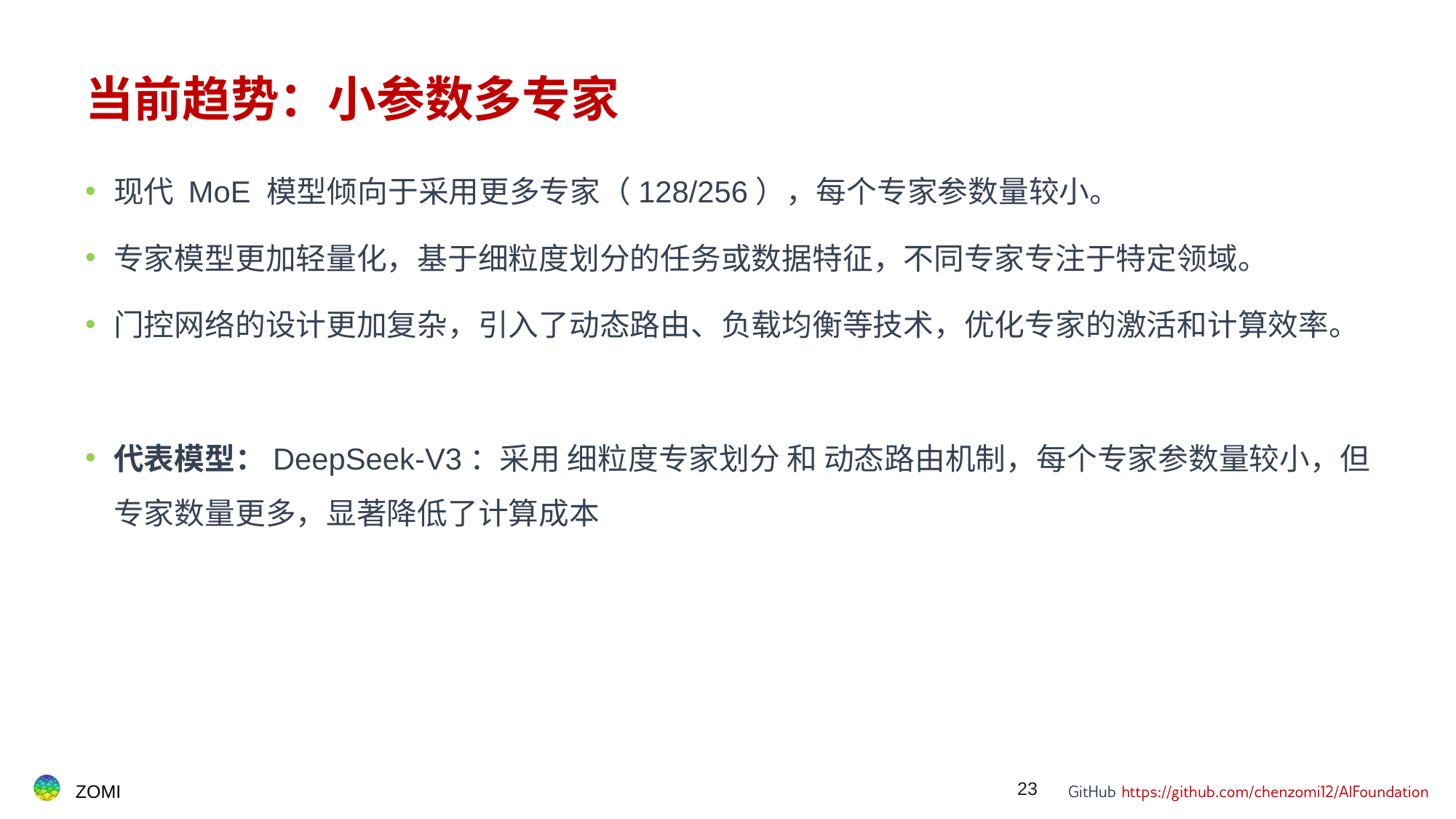

# 当前趋势：小参数多专家
现代 MoE 模型倾向于采用更多专家（128/256），每个专家参数量较小。
专家模型更加轻量化，基于细粒度划分的任务或数据特征，不同专家专注于特定领域。
门控网络的设计更加复杂，引入了动态路由、负载均衡等技术，优化专家的激活和计算效率。

代表模型：DeepSeek-V3：采用 细粒度专家划分 和 动态路由机制，每个专家参数量较小，但专家数量更多，显著降低了计算成本